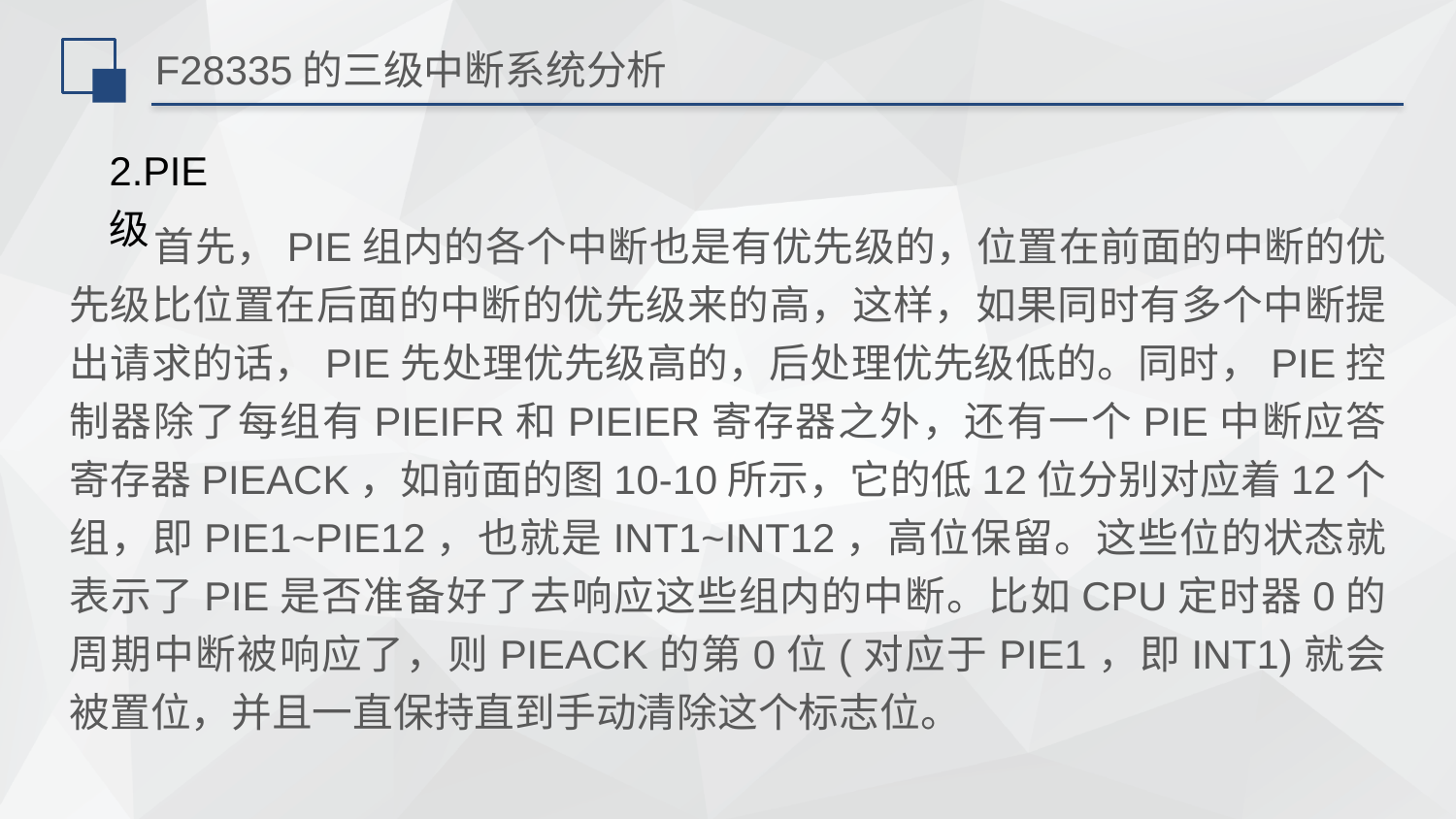

# F28335的三级中断系统分析
2.PIE级
首先，PIE组内的各个中断也是有优先级的，位置在前面的中断的优先级比位置在后面的中断的优先级来的高，这样，如果同时有多个中断提出请求的话，PIE先处理优先级高的，后处理优先级低的。同时，PIE控制器除了每组有PIEIFR和PIEIER寄存器之外，还有一个PIE中断应答寄存器PIEACK，如前面的图10-10所示，它的低12位分别对应着12个组，即PIE1~PIE12，也就是INT1~INT12，高位保留。这些位的状态就表示了PIE是否准备好了去响应这些组内的中断。比如CPU定时器0的周期中断被响应了，则PIEACK的第0位(对应于PIE1，即INT1)就会被置位，并且一直保持直到手动清除这个标志位。